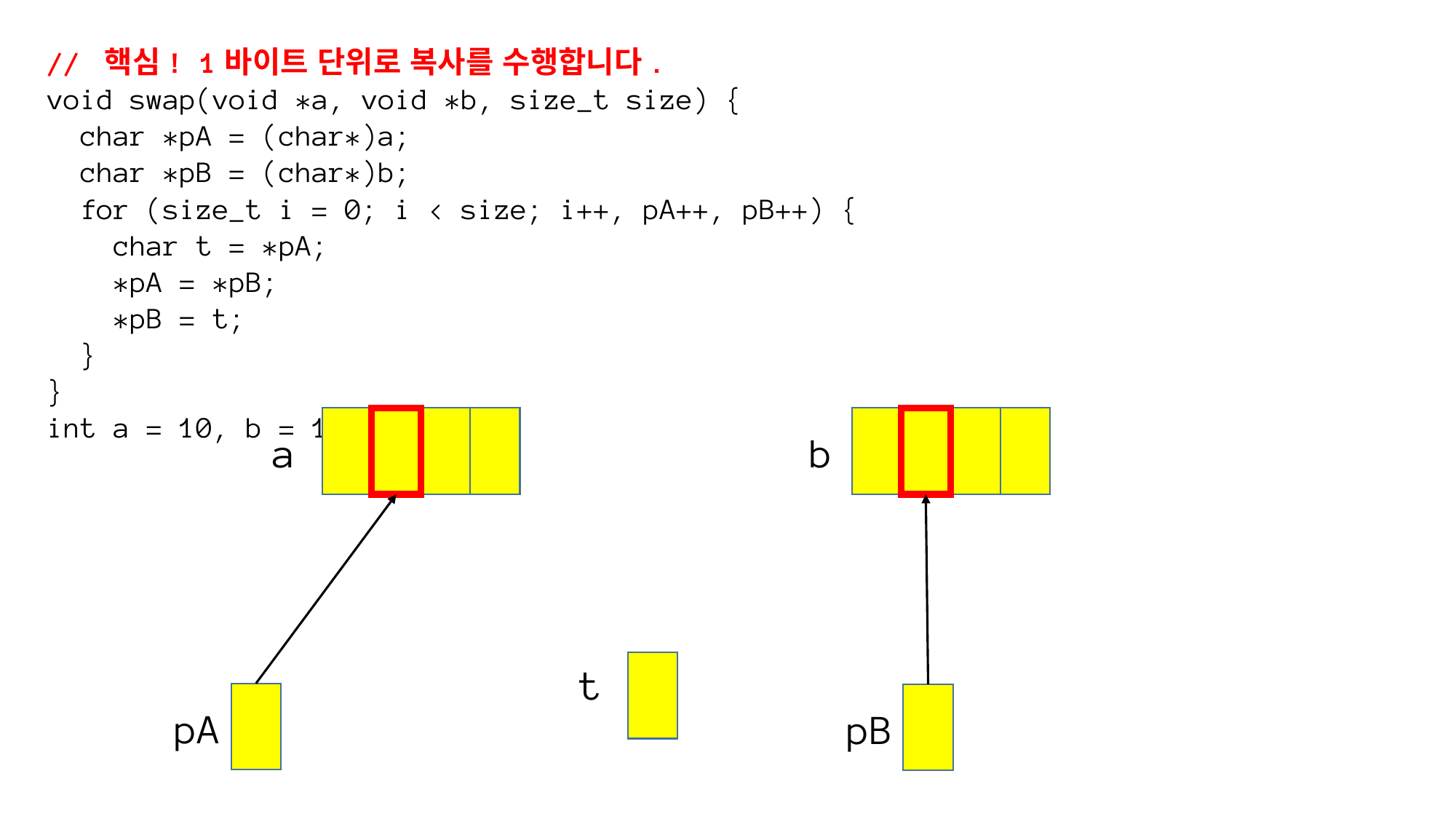

// 핵심! 1바이트 단위로 복사를 수행합니다.
void swap(void *a, void *b, size_t size) {
  char *pA = (char*)a;
  char *pB = (char*)b;
  for (size_t i = 0; i < size; i++, pA++, pB++) {
    char t = *pA;
    *pA = *pB;
    *pB = t;
  }
}
int a = 10, b = 1000;

a
b
t

pA
pB